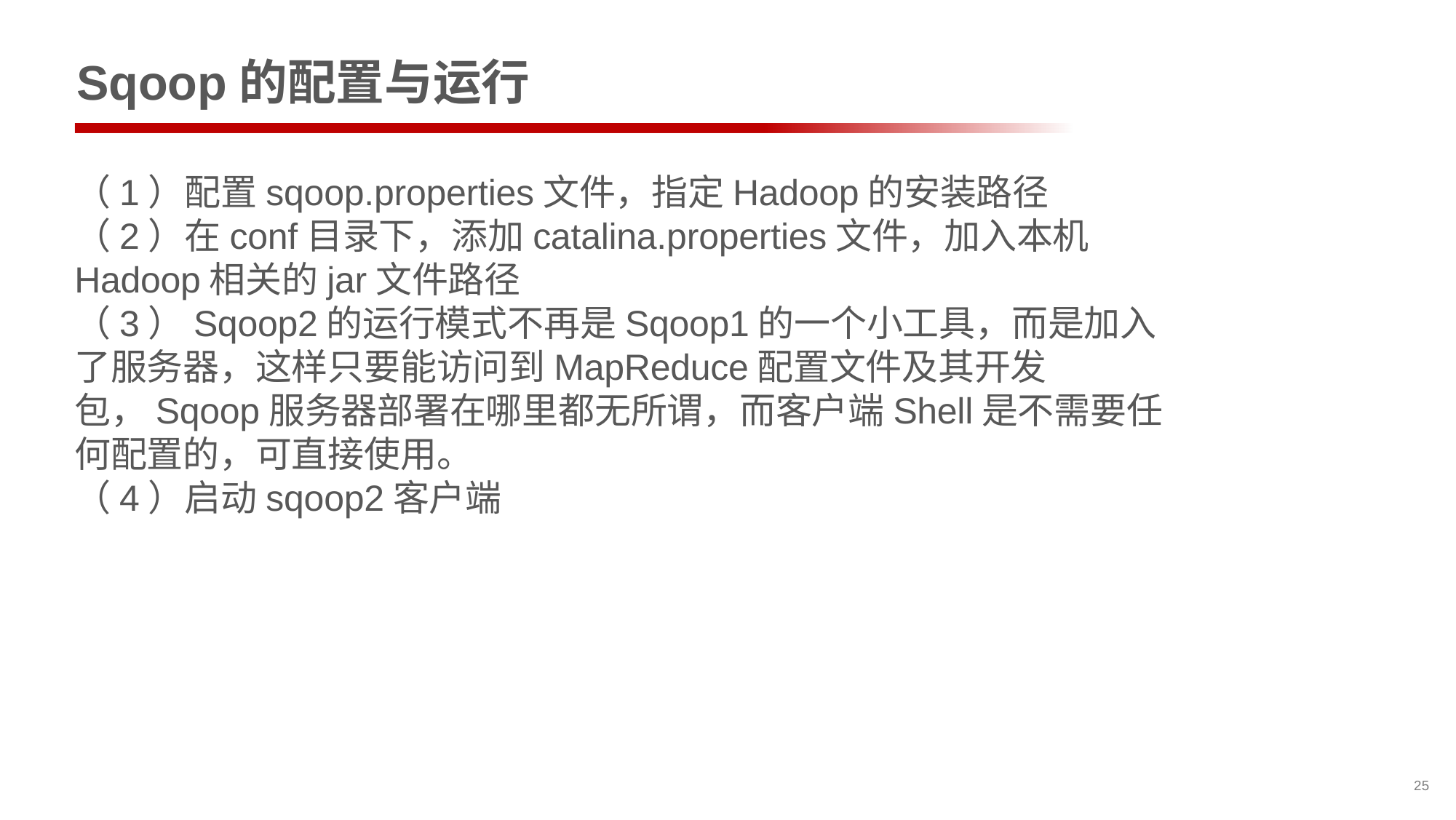

# Sqoop的配置与运行

（1）配置sqoop.properties文件，指定Hadoop的安装路径
（2）在conf目录下，添加catalina.properties文件，加入本机Hadoop相关的jar文件路径
（3）Sqoop2的运行模式不再是Sqoop1的一个小工具，而是加入了服务器，这样只要能访问到MapReduce配置文件及其开发包，Sqoop服务器部署在哪里都无所谓，而客户端Shell是不需要任何配置的，可直接使用。
（4）启动sqoop2客户端
25